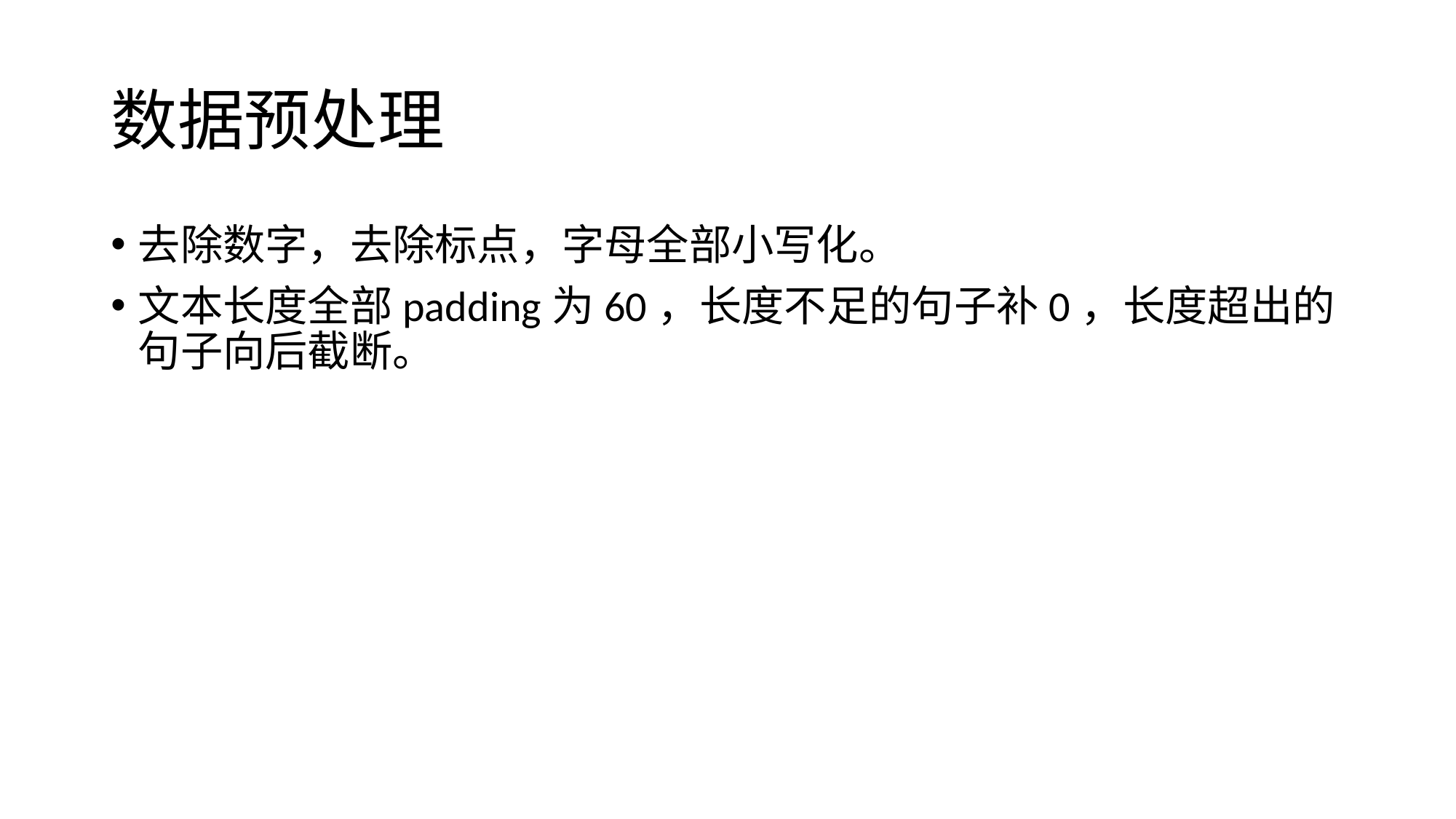

# 数据预处理
去除数字，去除标点，字母全部小写化。
文本长度全部padding为60，长度不足的句子补0，长度超出的句子向后截断。